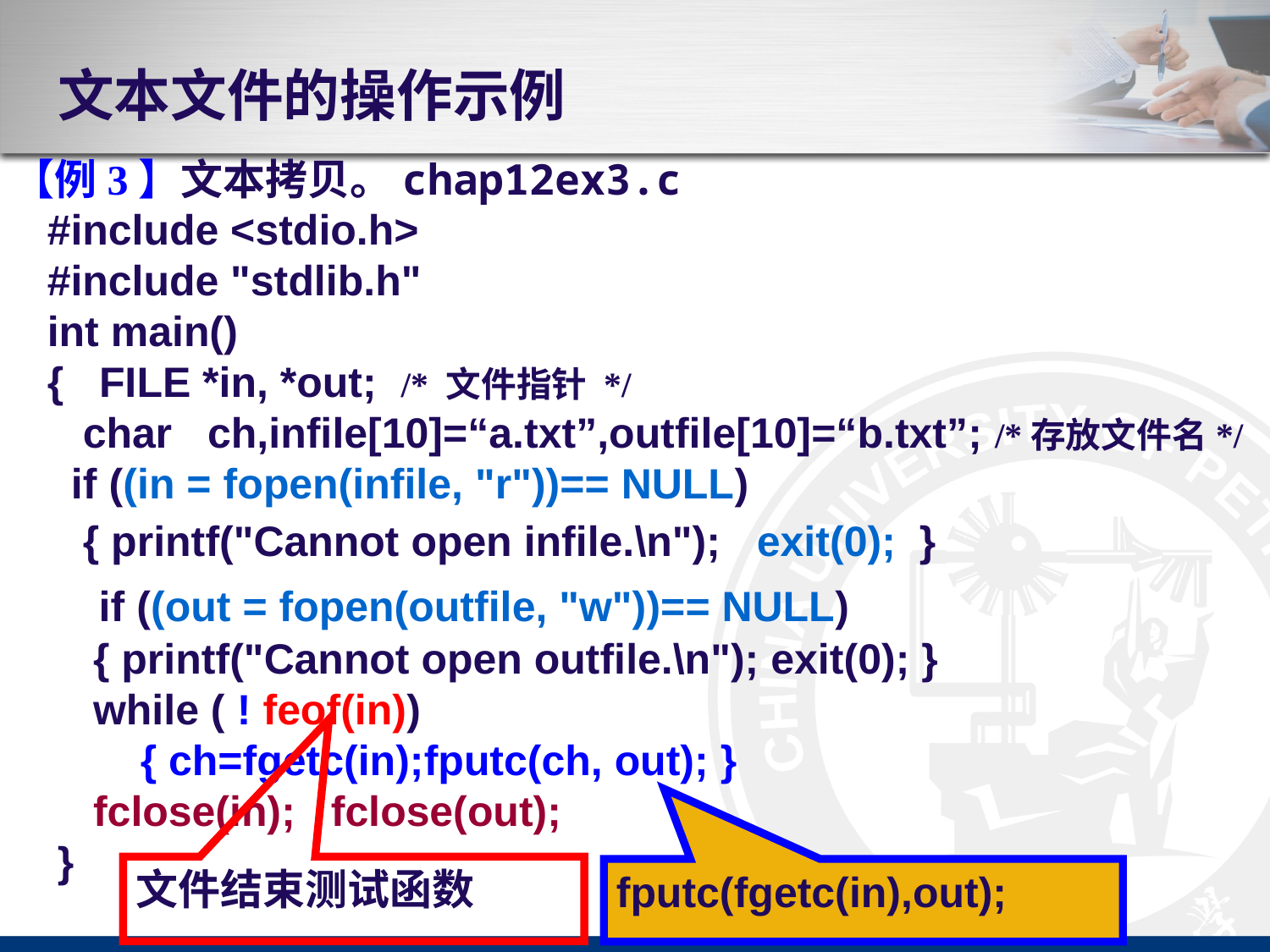

# 文本文件的操作示例
【例3】文本拷贝。chap12ex3.c
#include <stdio.h>
#include "stdlib.h"
int main()
{   FILE *in, *out;  /* 文件指针 */
   char   ch,infile[10]=“a.txt”,outfile[10]=“b.txt”; /*存放文件名*/
  if ((in = fopen(infile, "r"))== NULL)
   { printf("Cannot open infile.\n");   exit(0);  }
   if ((out = fopen(outfile, "w"))== NULL)
   { printf("Cannot open outfile.\n"); exit(0); }
   while ( ! feof(in))
       { ch=fgetc(in);fputc(ch, out); }
   fclose(in);   fclose(out);
}
文件结束测试函数
fputc(fgetc(in),out);